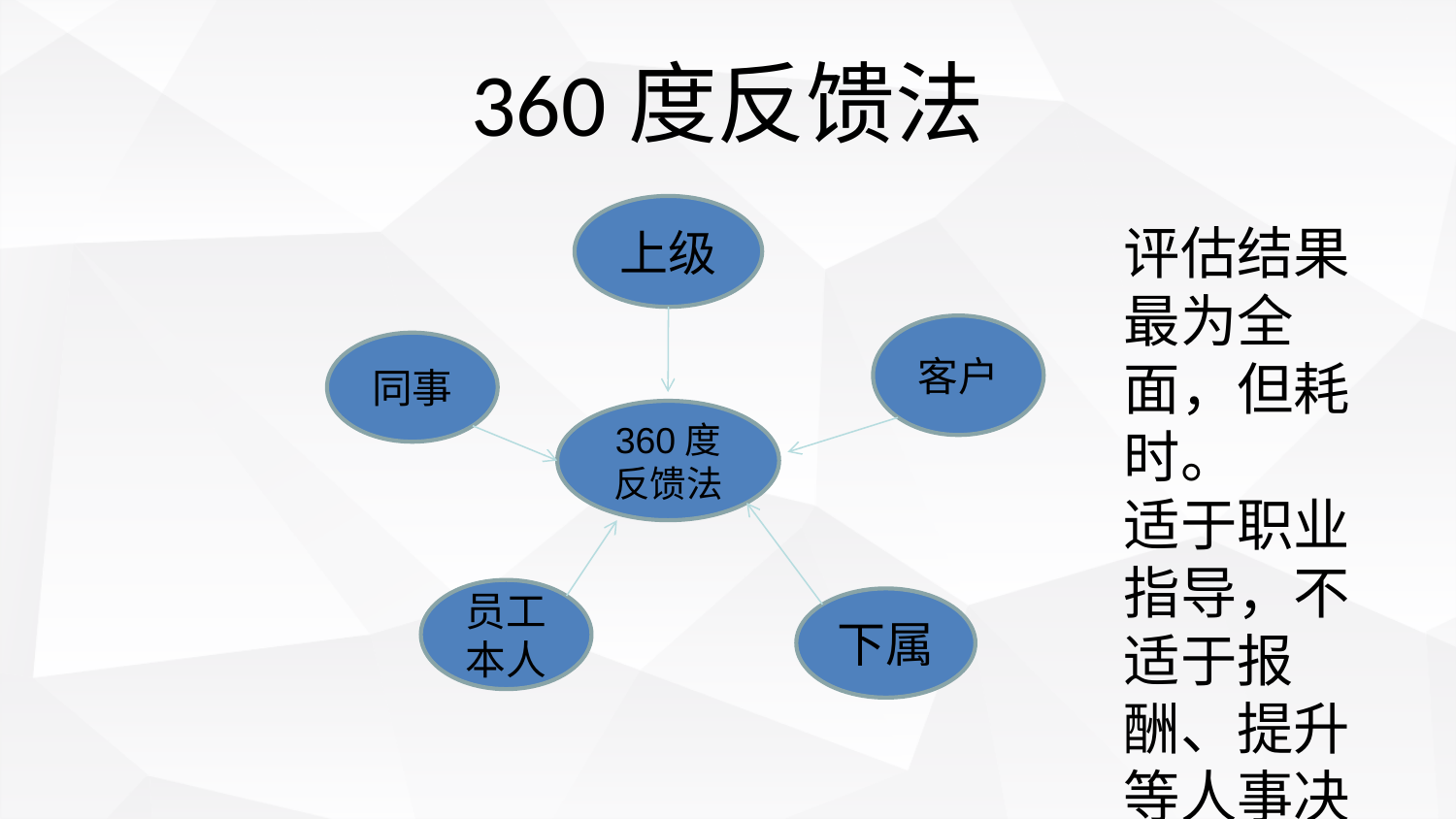

# 360度反馈法
上级
评估结果最为全面，但耗时。
适于职业指导，不适于报酬、提升等人事决策。
客户
同事
360度反馈法
员工本人
下属